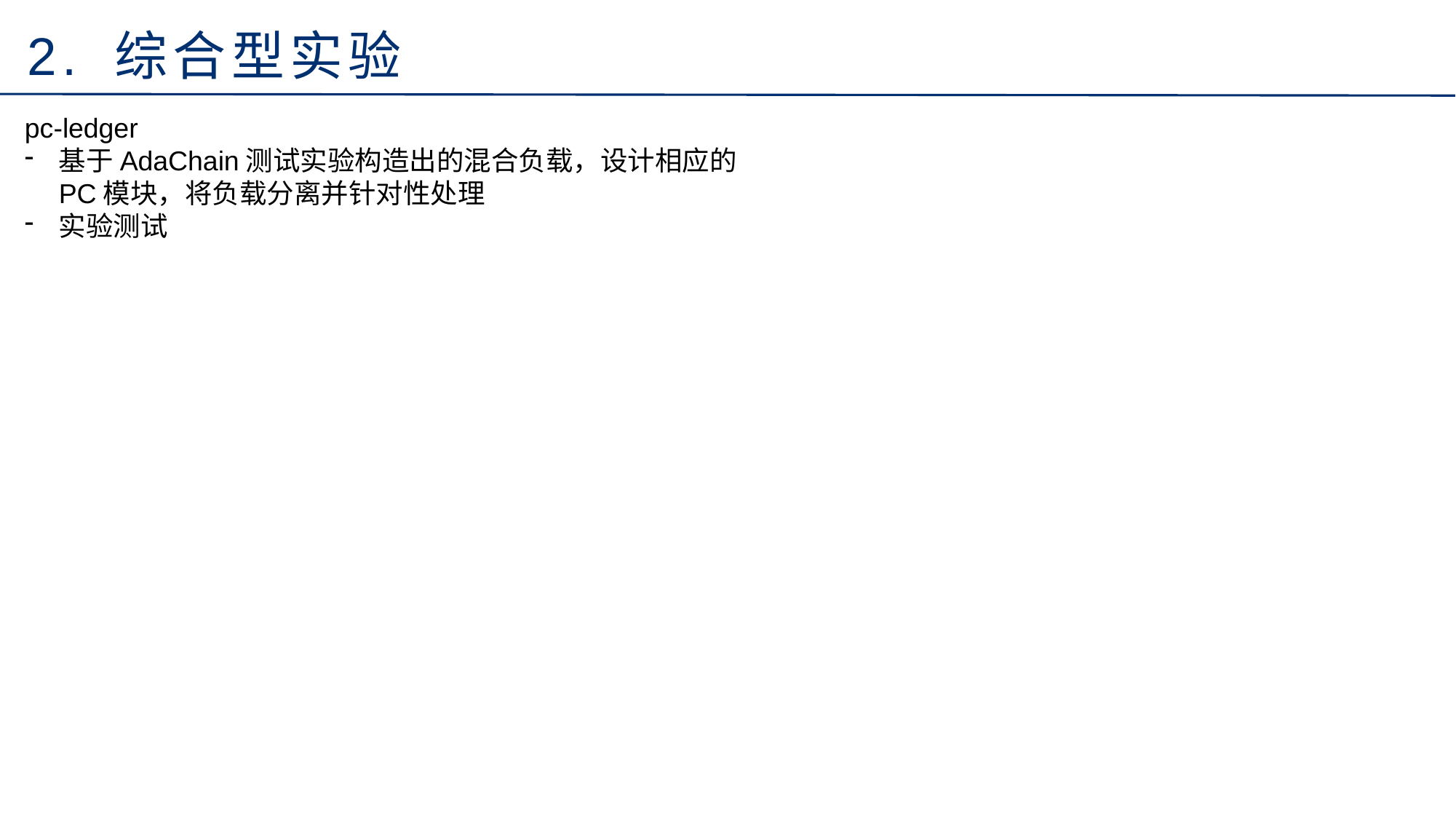

2. 综合型实验

pc-ledger
基于AdaChain测试实验构造出的混合负载，设计相应的PC模块，将负载分离并针对性处理
实验测试